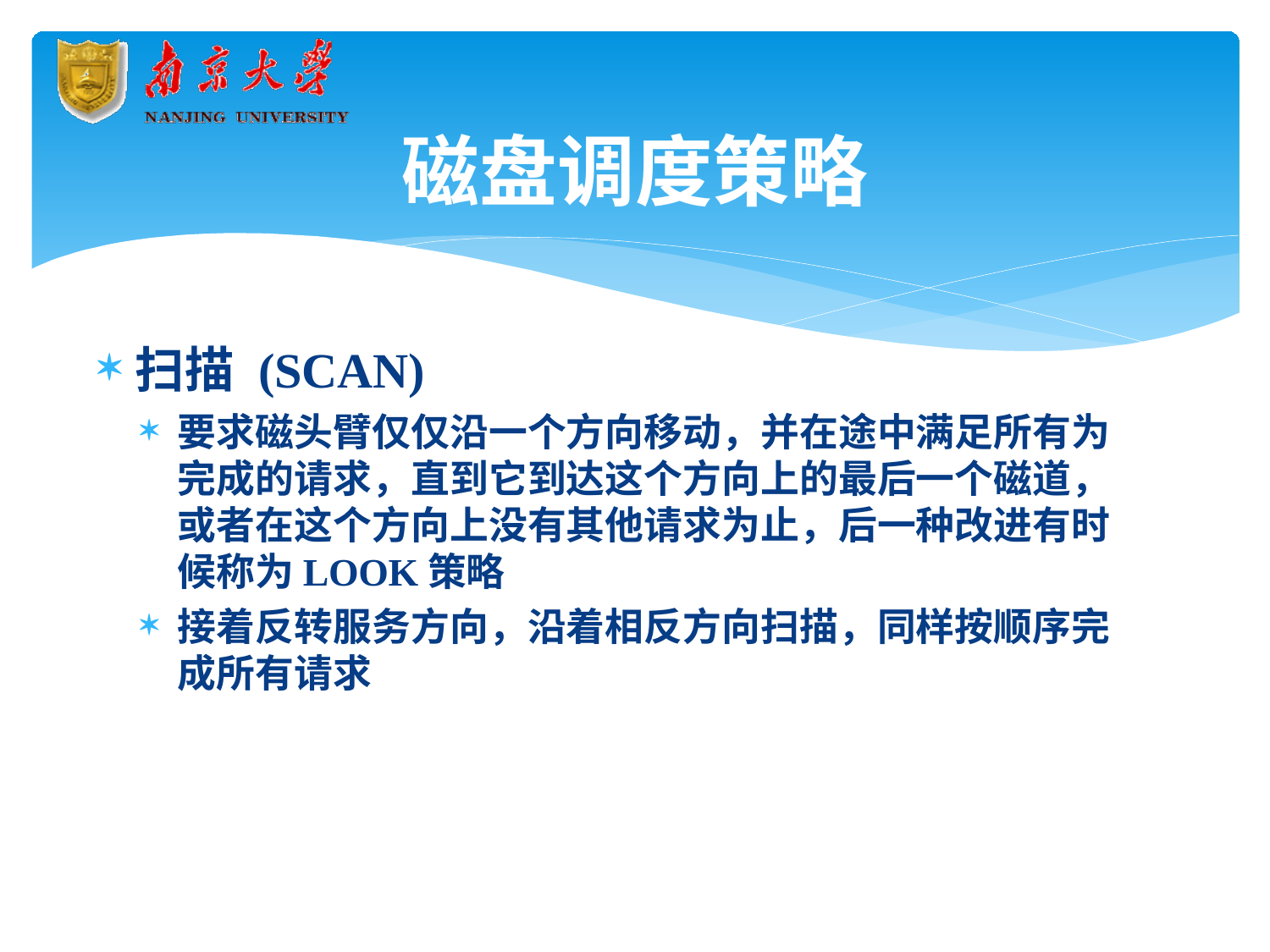

# 磁盘调度策略
扫描(SCAN)
要求磁头臂仅仅沿一个方向移动，并在途中满足所有为 完成的请求，直到它到达这个方向上的最后一个磁道， 或者在这个方向上没有其他请求为止，后一种改进有时 候称为LOOK策略
接着反转服务方向，沿着相反方向扫描，同样按顺序完 成所有请求